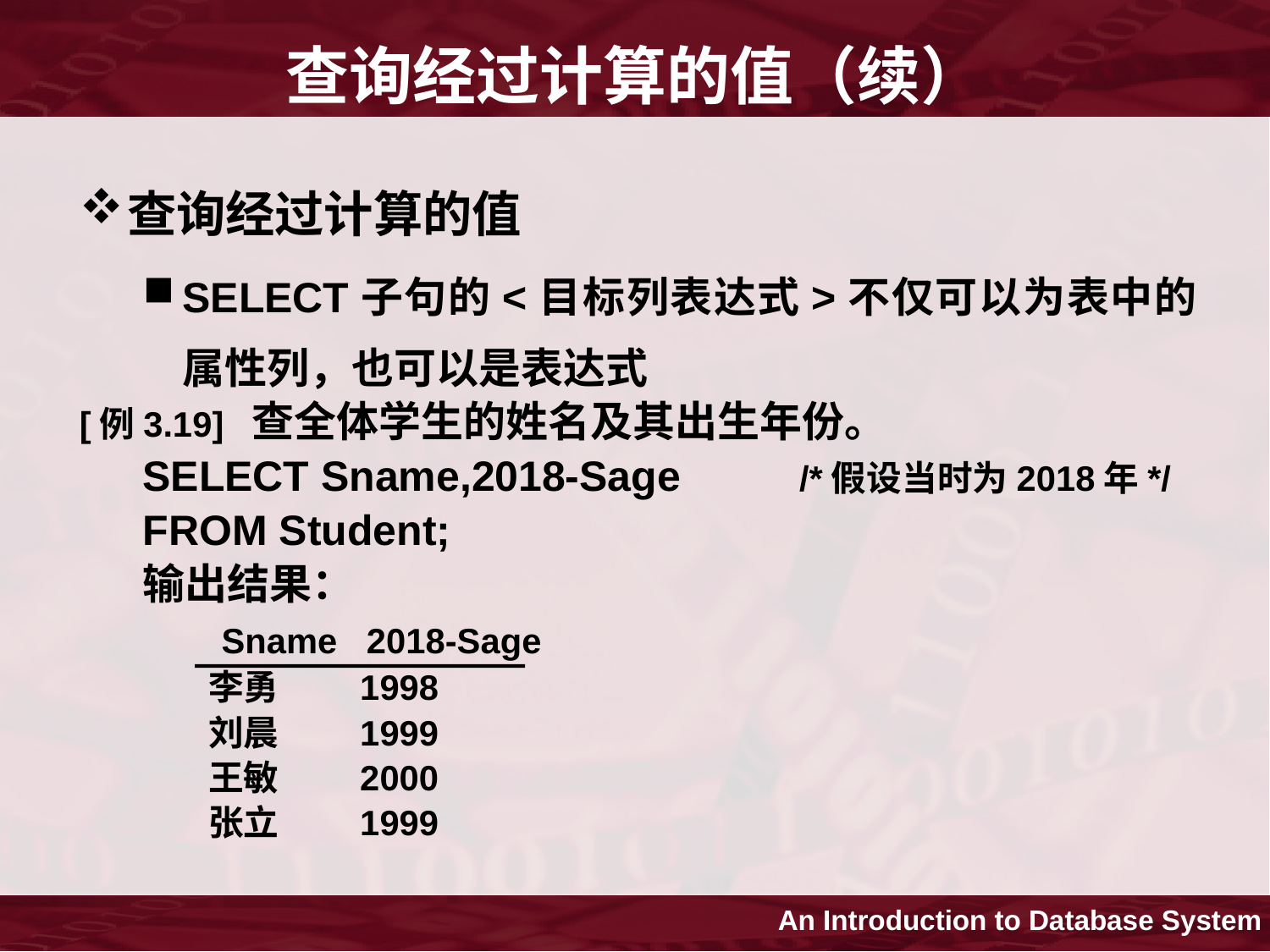

查询经过计算的值（续）
# 查询经过计算的值
SELECT子句的<目标列表达式>不仅可以为表中的属性列，也可以是表达式
[例3.19]  查全体学生的姓名及其出生年份。
SELECT Sname,2018-Sage          /*假设当时为2018年*/
FROM Student;
输出结果：
            Sname   2018-Sage
               李勇         1998
               刘晨         1999
               王敏         2000
               张立         1999